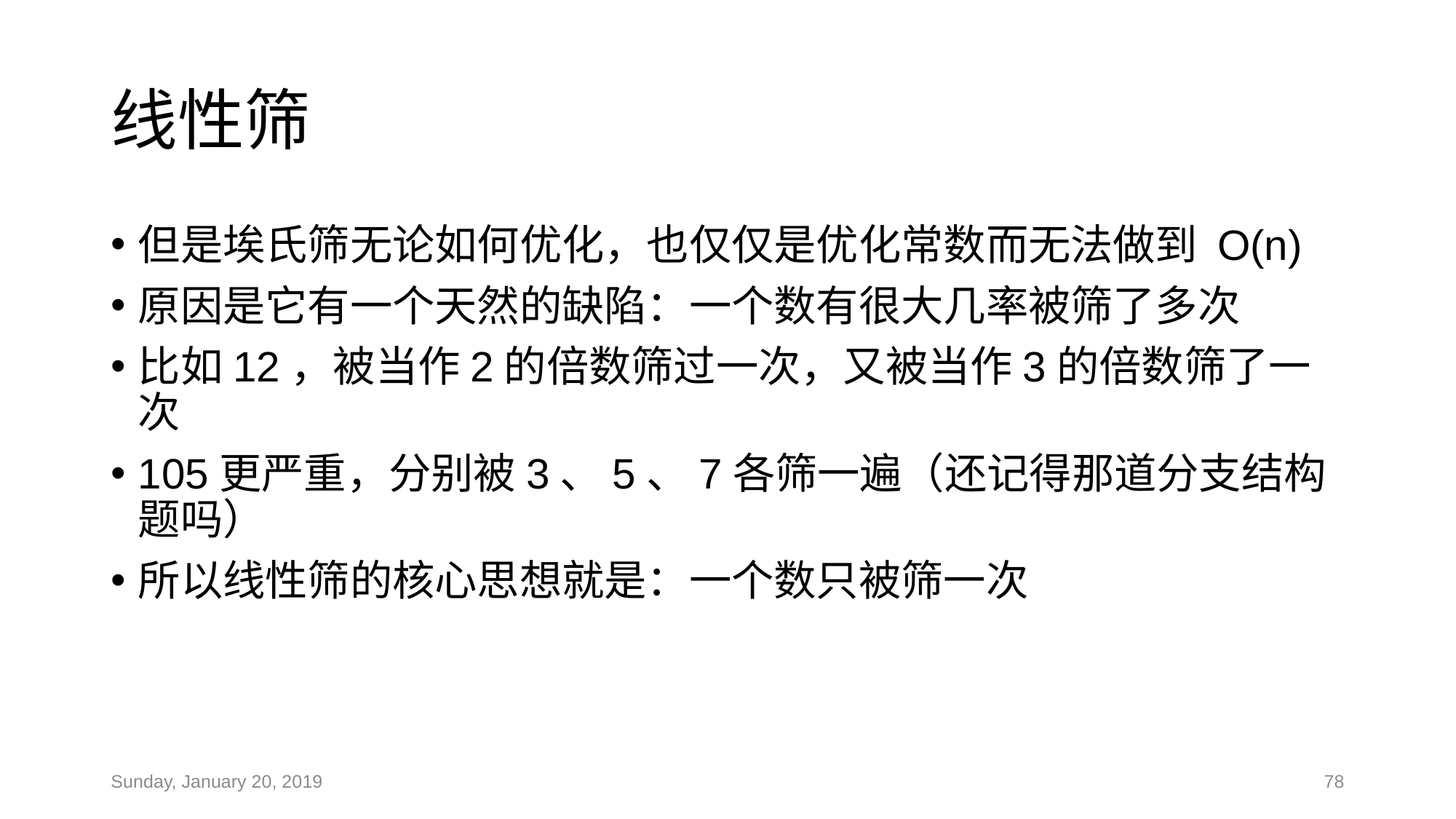

# 线性筛
但是埃氏筛无论如何优化，也仅仅是优化常数而无法做到 O(n)
原因是它有一个天然的缺陷：一个数有很大几率被筛了多次
比如12，被当作2的倍数筛过一次，又被当作3的倍数筛了一次
105更严重，分别被3、5、7各筛一遍（还记得那道分支结构题吗）
所以线性筛的核心思想就是：一个数只被筛一次
Sunday, January 20, 2019
78